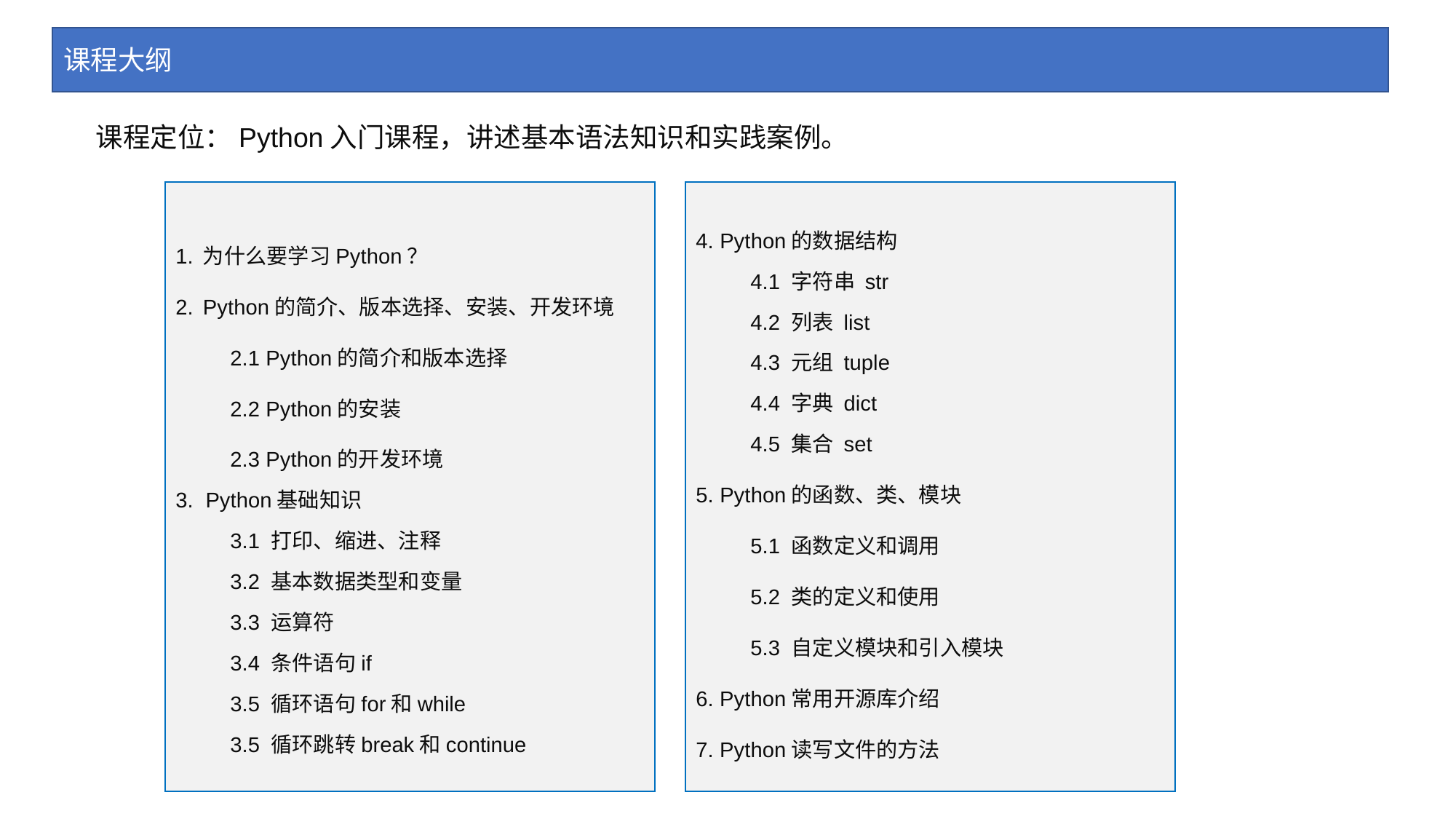

课程大纲
课程定位：Python入门课程，讲述基本语法知识和实践案例。
为什么要学习Python？
Python的简介、版本选择、安装、开发环境
2.1 Python的简介和版本选择
2.2 Python的安装
2.3 Python的开发环境
3.  Python基础知识
3.1 打印、缩进、注释
3.2 基本数据类型和变量
3.3 运算符
3.4 条件语句if
3.5 循环语句for和while
3.5 循环跳转break和continue
4. Python的数据结构
4.1 字符串 str
4.2 列表 list
4.3 元组 tuple
4.4 字典 dict
4.5 集合 set
5. Python的函数、类、模块
5.1 函数定义和调用
5.2 类的定义和使用
5.3 自定义模块和引入模块
6. Python常用开源库介绍
7. Python读写文件的方法